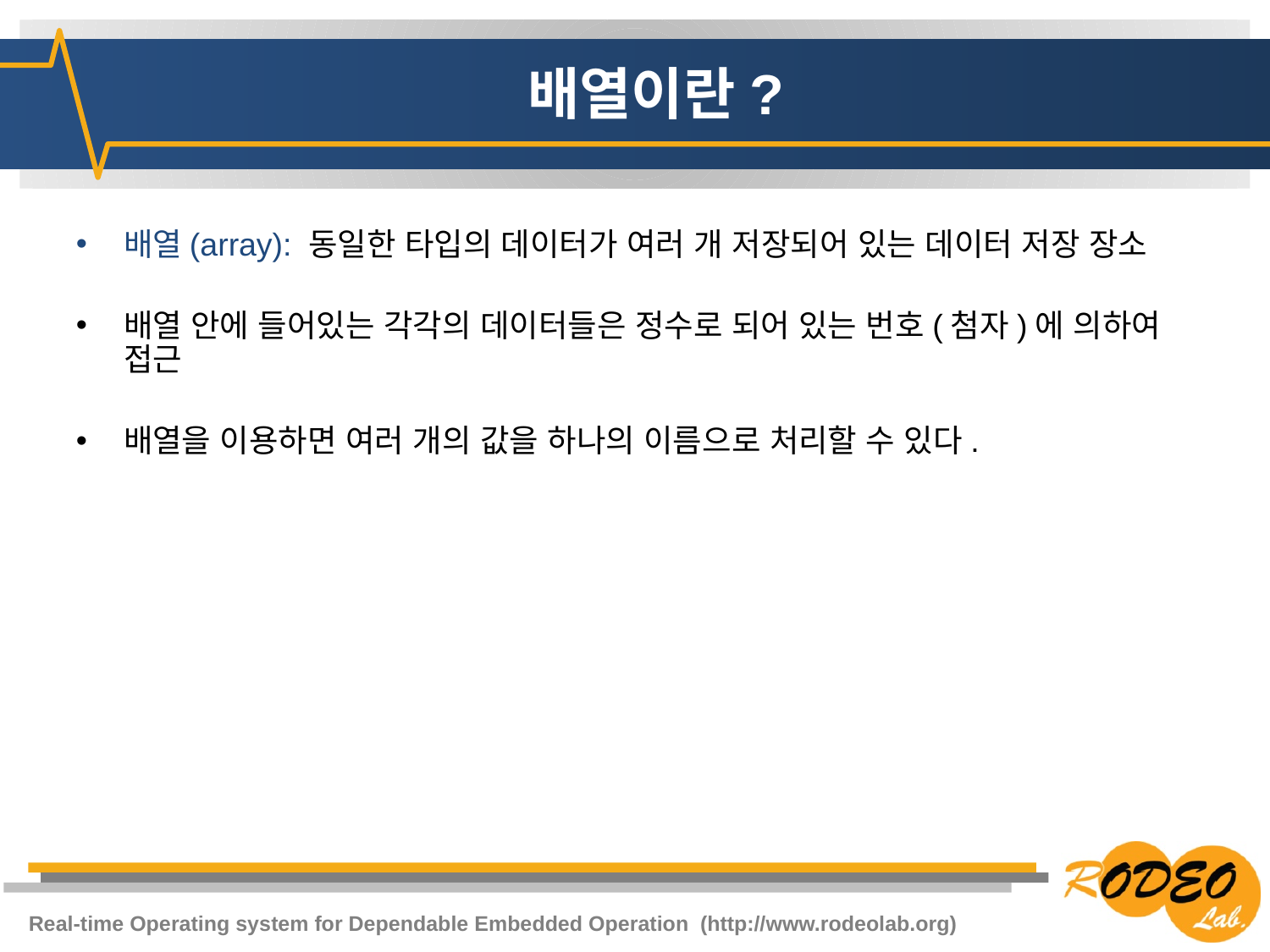

# 배열이란?
배열(array): 동일한 타입의 데이터가 여러 개 저장되어 있는 데이터 저장 장소

배열 안에 들어있는 각각의 데이터들은 정수로 되어 있는 번호(첨자)에 의하여 접근

배열을 이용하면 여러 개의 값을 하나의 이름으로 처리할 수 있다.